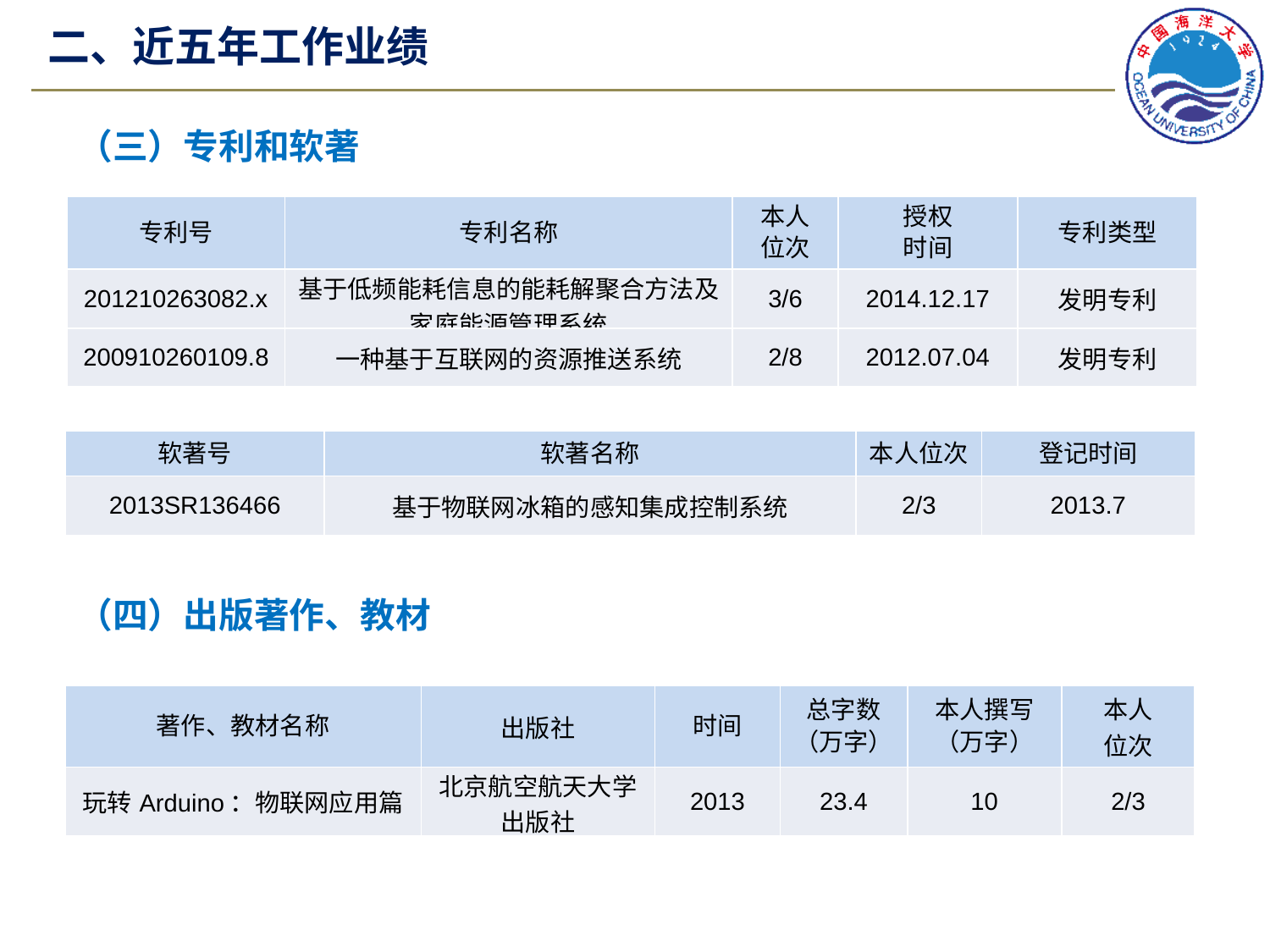

# 二、近五年工作业绩
（三）专利和软著
| 专利号 | 专利名称 | 本人 位次 | 授权 时间 | 专利类型 |
| --- | --- | --- | --- | --- |
| 201210263082.x | 基于低频能耗信息的能耗解聚合方法及家庭能源管理系统 | 3/6 | 2014.12.17 | 发明专利 |
| 200910260109.8 | 一种基于互联网的资源推送系统 | 2/8 | 2012.07.04 | 发明专利 |
| 软著号 | 软著名称 | 本人位次 | 登记时间 |
| --- | --- | --- | --- |
| 2013SR136466 | 基于物联网冰箱的感知集成控制系统 | 2/3 | 2013.7 |
（四）出版著作、教材
| 著作、教材名称 | 出版社 | 时间 | 总字数（万字） | 本人撰写（万字） | 本人 位次 |
| --- | --- | --- | --- | --- | --- |
| 玩转Arduino：物联网应用篇 | 北京航空航天大学出版社 | 2013 | 23.4 | 10 | 2/3 |